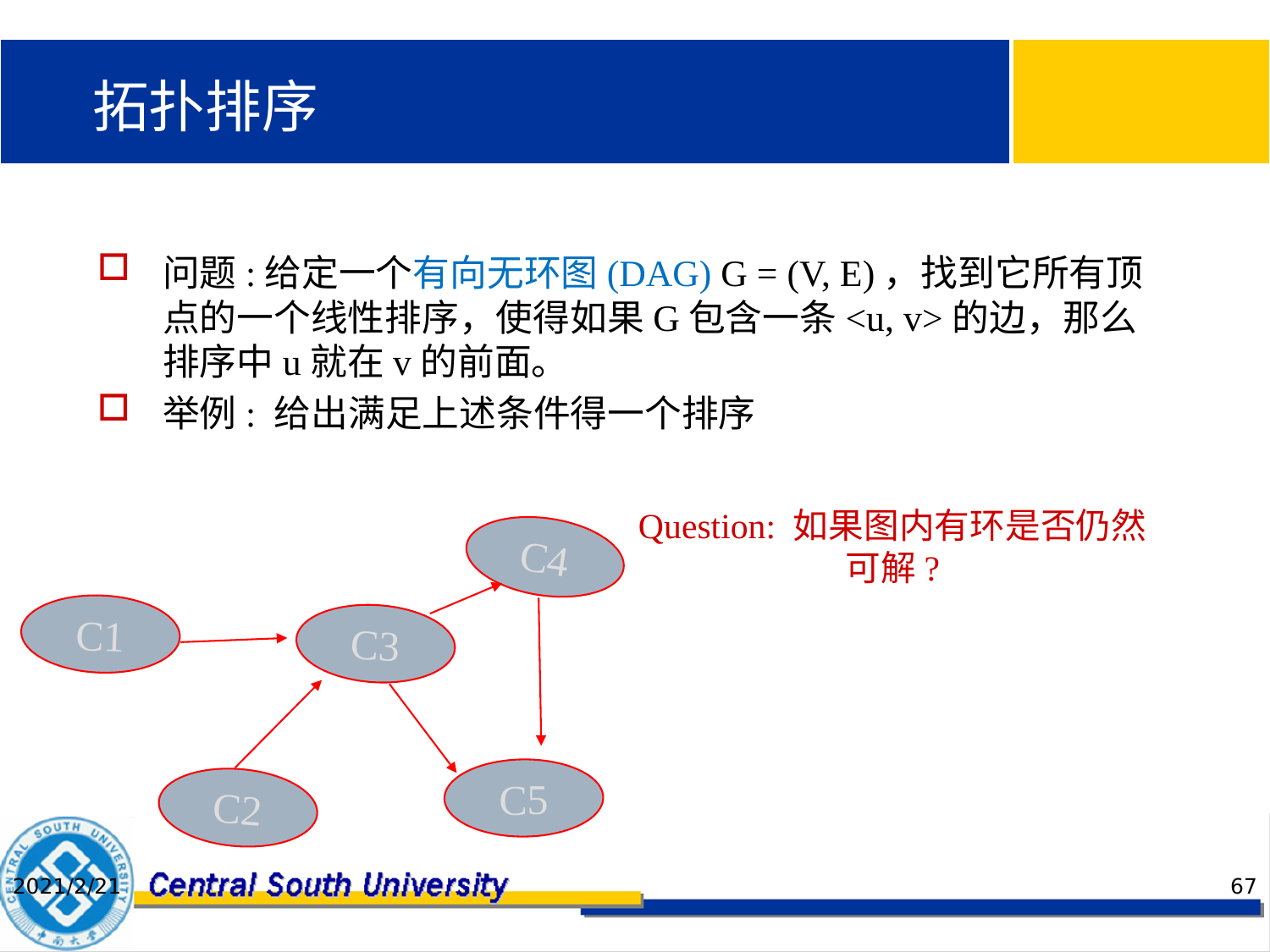

# 拓扑排序
问题:给定一个有向无环图(DAG) G = (V, E)，找到它所有顶点的一个线性排序，使得如果G包含一条<u, v>的边，那么排序中u就在v的前面。
举例: 给出满足上述条件得一个排序

Question: 如果图内有环是否仍然可解?
C4

C1
C3

C5
C2
2021/2/21
67